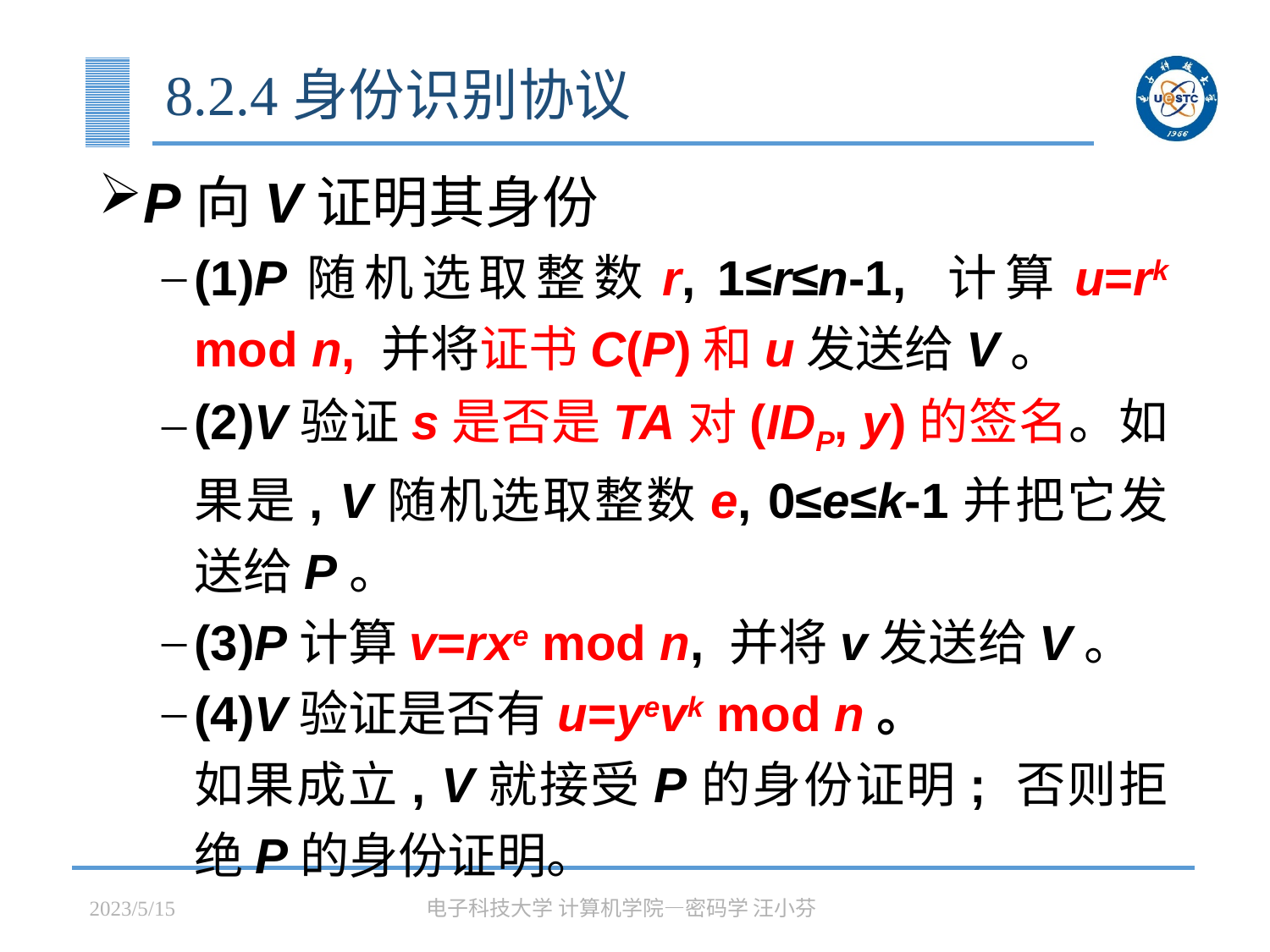

# 8.2.4身份识别协议
P向V证明其身份
(1)P随机选取整数r, 1≤r≤n-1, 计算u=rk mod n, 并将证书C(P)和u发送给V。
(2)V验证s是否是TA对(IDP, y)的签名。如果是, V随机选取整数e, 0≤e≤k-1并把它发送给P。
(3)P计算v=rxe mod n, 并将v发送给V。
(4)V验证是否有u=yevk mod n。
如果成立, V就接受P的身份证明; 否则拒绝P的身份证明。

2023/5/15
电子科技大学 计算机学院—密码学 汪小芬